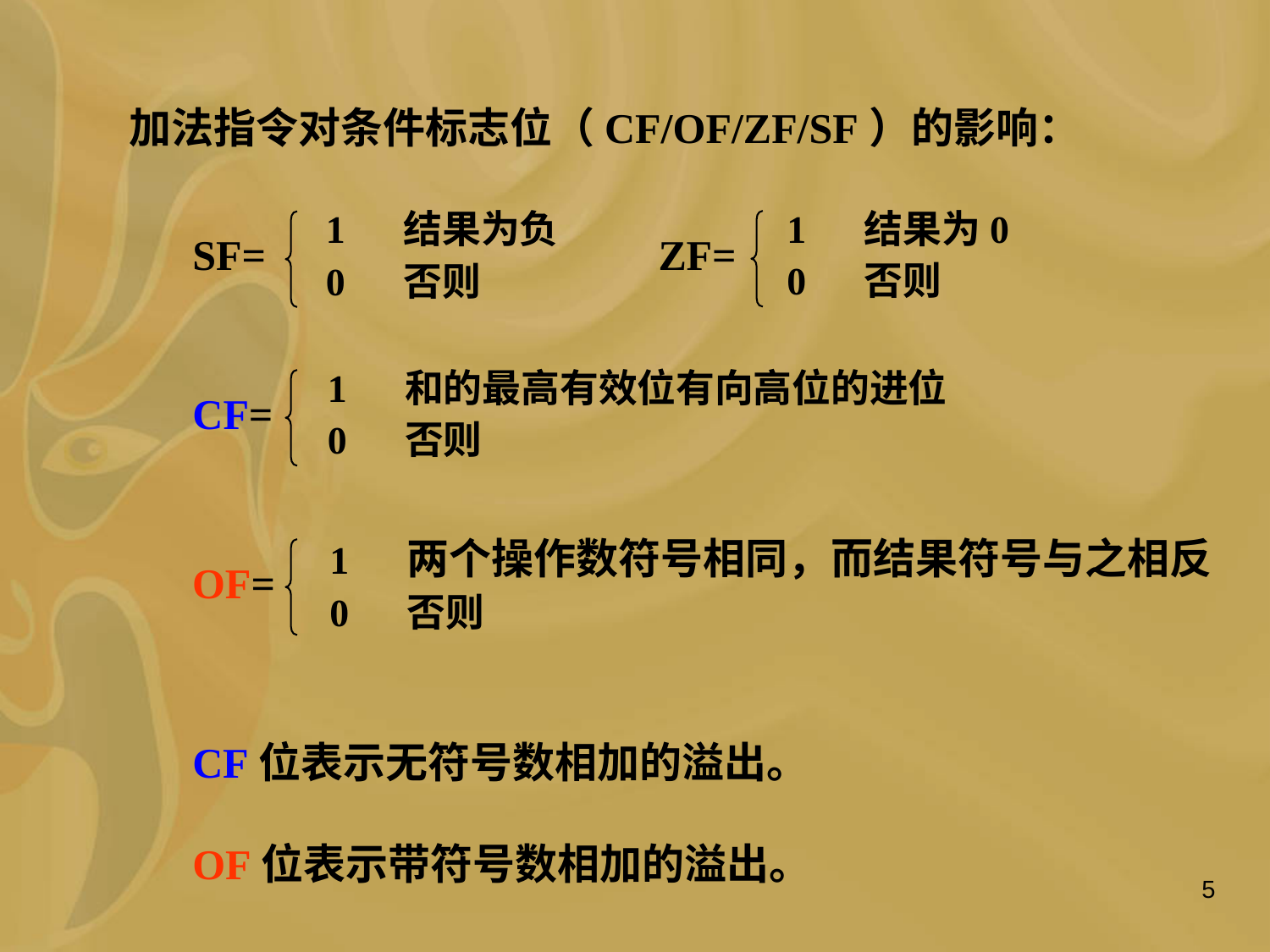

加法指令对条件标志位（CF/OF/ZF/SF）的影响：

1     结果为0
0     否则
ZF=

1     结果为负
0     否则
SF=

1     和的最高有效位有向高位的进位
0     否则
CF=

1     两个操作数符号相同，而结果符号与之相反
0     否则
OF=
CF位表示无符号数相加的溢出。

OF位表示带符号数相加的溢出。
5